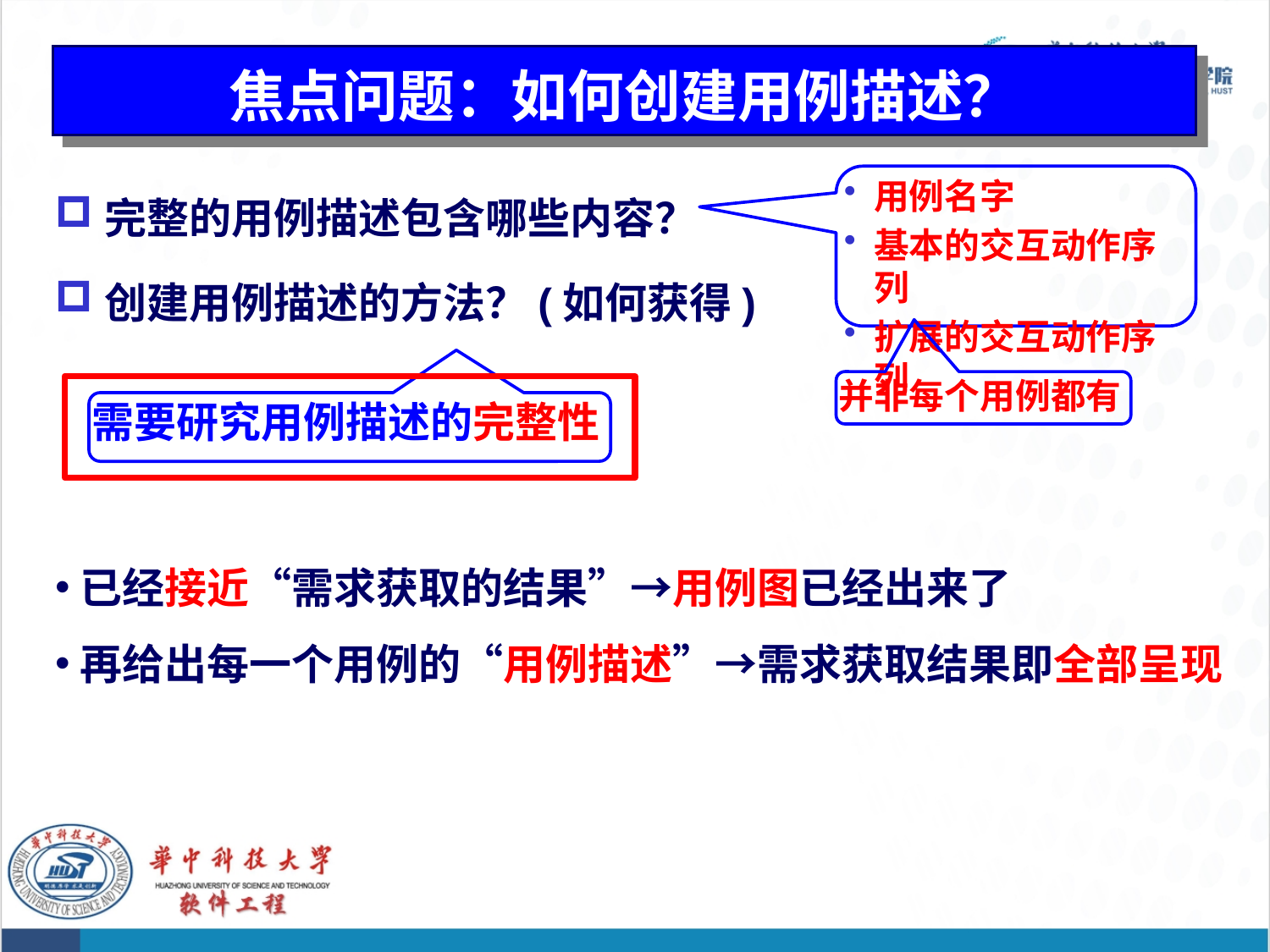

# 焦点问题：如何创建用例描述？
完整的用例描述包含哪些内容？
创建用例描述的方法？(如何获得)
用例名字
基本的交互动作序列
扩展的交互动作序列
并非每个用例都有

需要研究用例描述的完整性
已经接近“需求获取的结果”→用例图已经出来了
再给出每一个用例的“用例描述”→需求获取结果即全部呈现